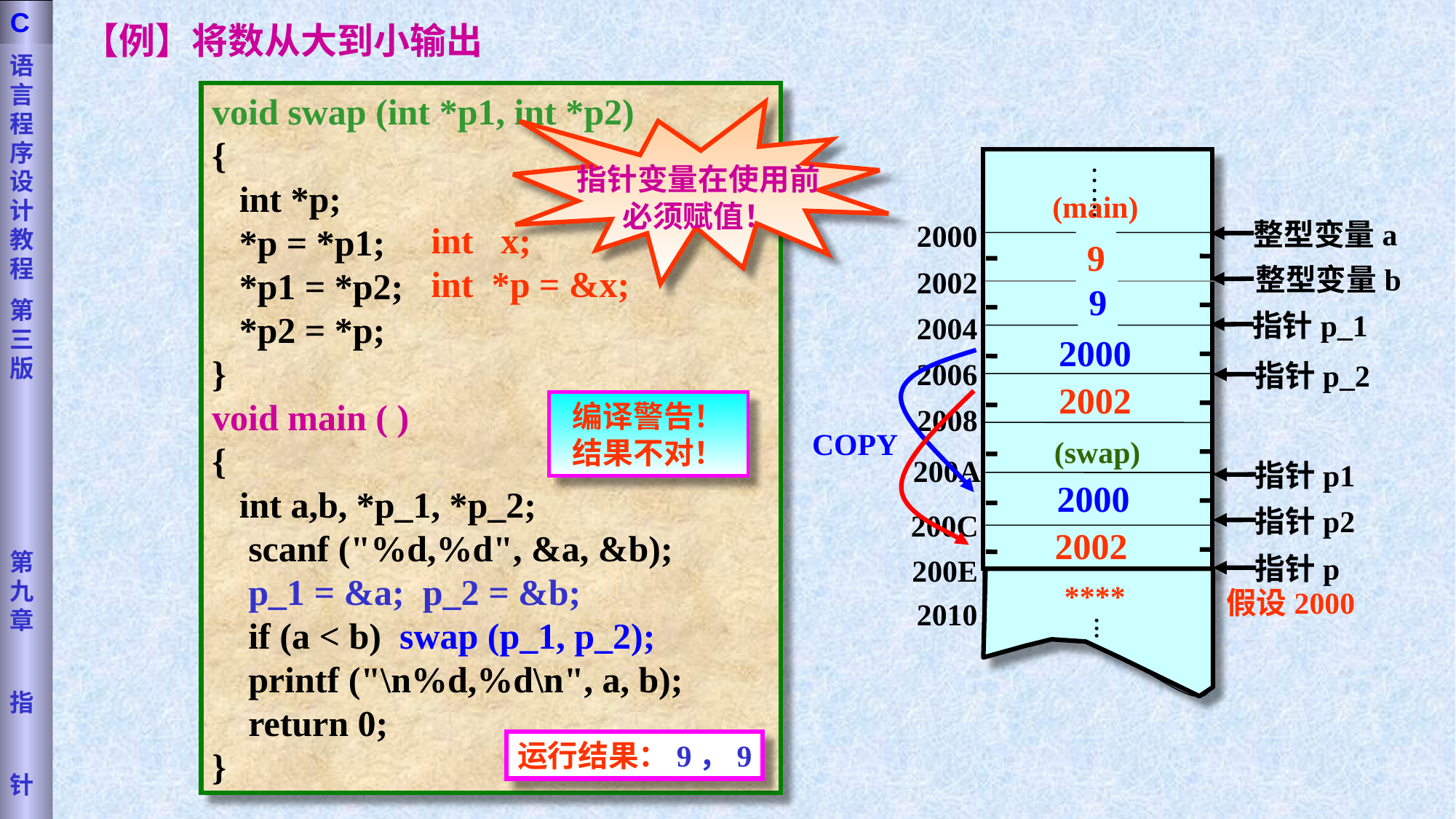

语言程序设计教程
第三版

第九章

指

针
C
【例】将数从大到小输出
void swap (int *p1, int *p2)
{
   int *p;
   *p = *p1;
   *p1 = *p2;
   *p2 = *p;
}
void main ( )
{
   int a,b, *p_1, *p_2;
    scanf ("%d,%d", &a, &b);
    p_1 = &a;  p_2 = &b;
    if (a < b)  swap (p_1, p_2);
    printf ("\n%d,%d\n", a, b);
    return 0;
}
指针变量在使用前
必须赋值！

…...
2000

2002

2004

2006

2008

200A

200C

200E

2010

...
(main)
整型变量a

  整型变量b

指针p_1

指针p_2

int   x;
int  *p = &x;
9
5
9
9
2000

2000
2002

2002
编译警告！
结果不对！
COPY
(swap)
指针p1

指针p2

指针p

****
假设2000
运行结果：9，9